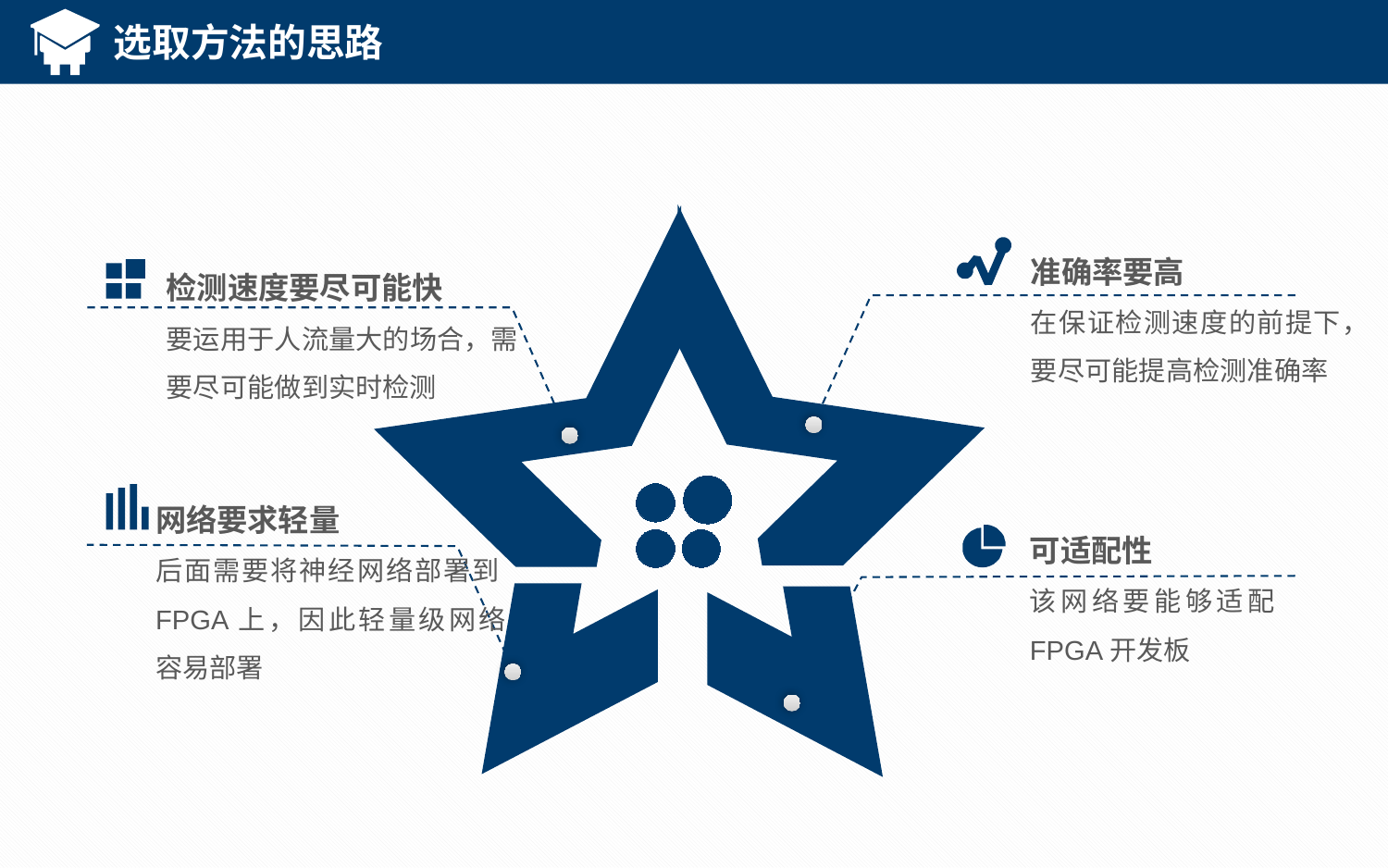

选取方法的思路

准确率要高
在保证检测速度的前提下，要尽可能提高检测准确率

检测速度要尽可能快
要运用于人流量大的场合，需要尽可能做到实时检测

网络要求轻量
后面需要将神经网络部署到FPGA上，因此轻量级网络容易部署

可适配性
该网络要能够适配FPGA开发板